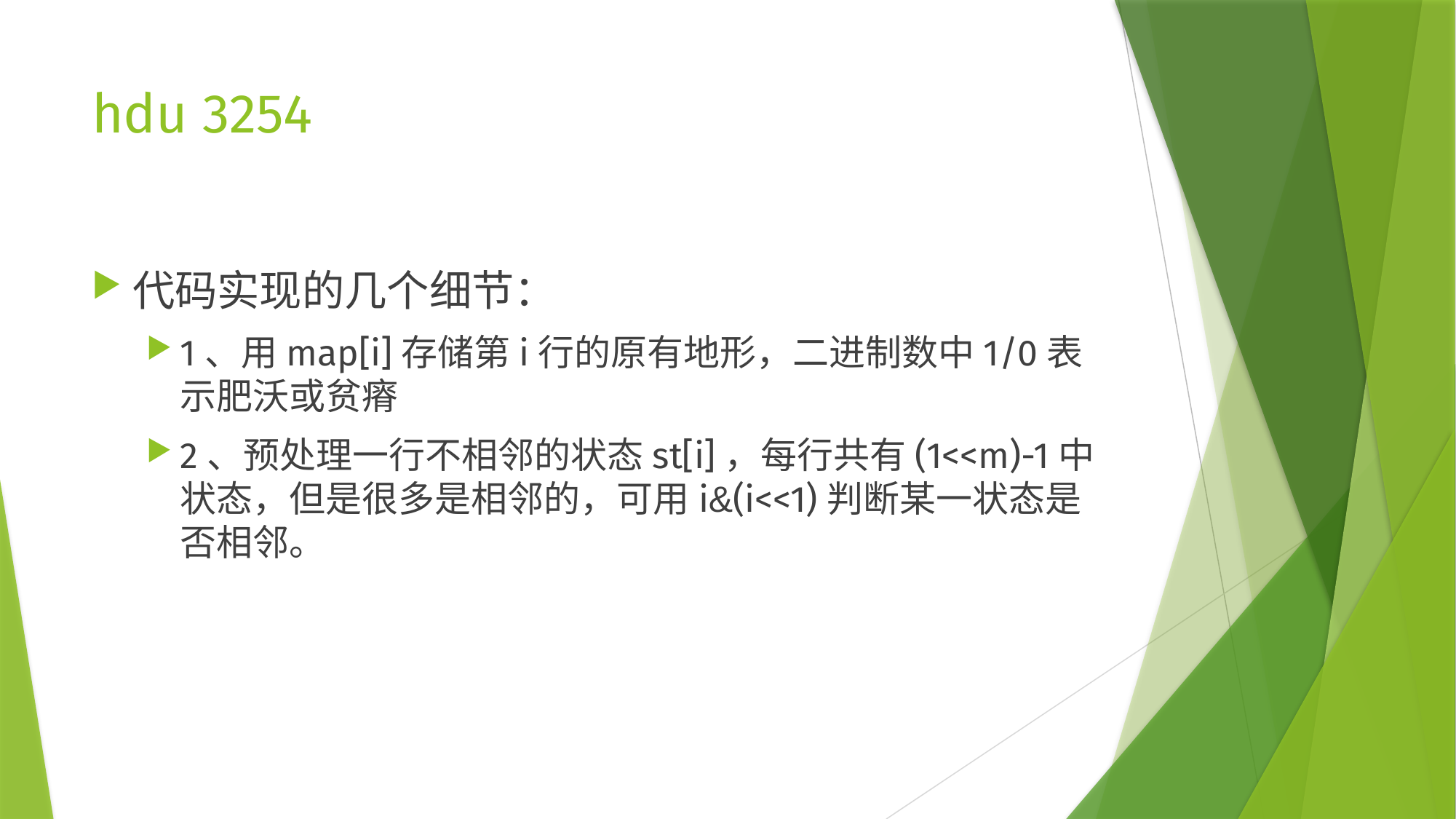

# hdu 3254
代码实现的几个细节：
1、用map[i]存储第i行的原有地形，二进制数中1/0表示肥沃或贫瘠
2、预处理一行不相邻的状态st[i]，每行共有(1<<m)-1中状态，但是很多是相邻的，可用i&(i<<1)判断某一状态是否相邻。